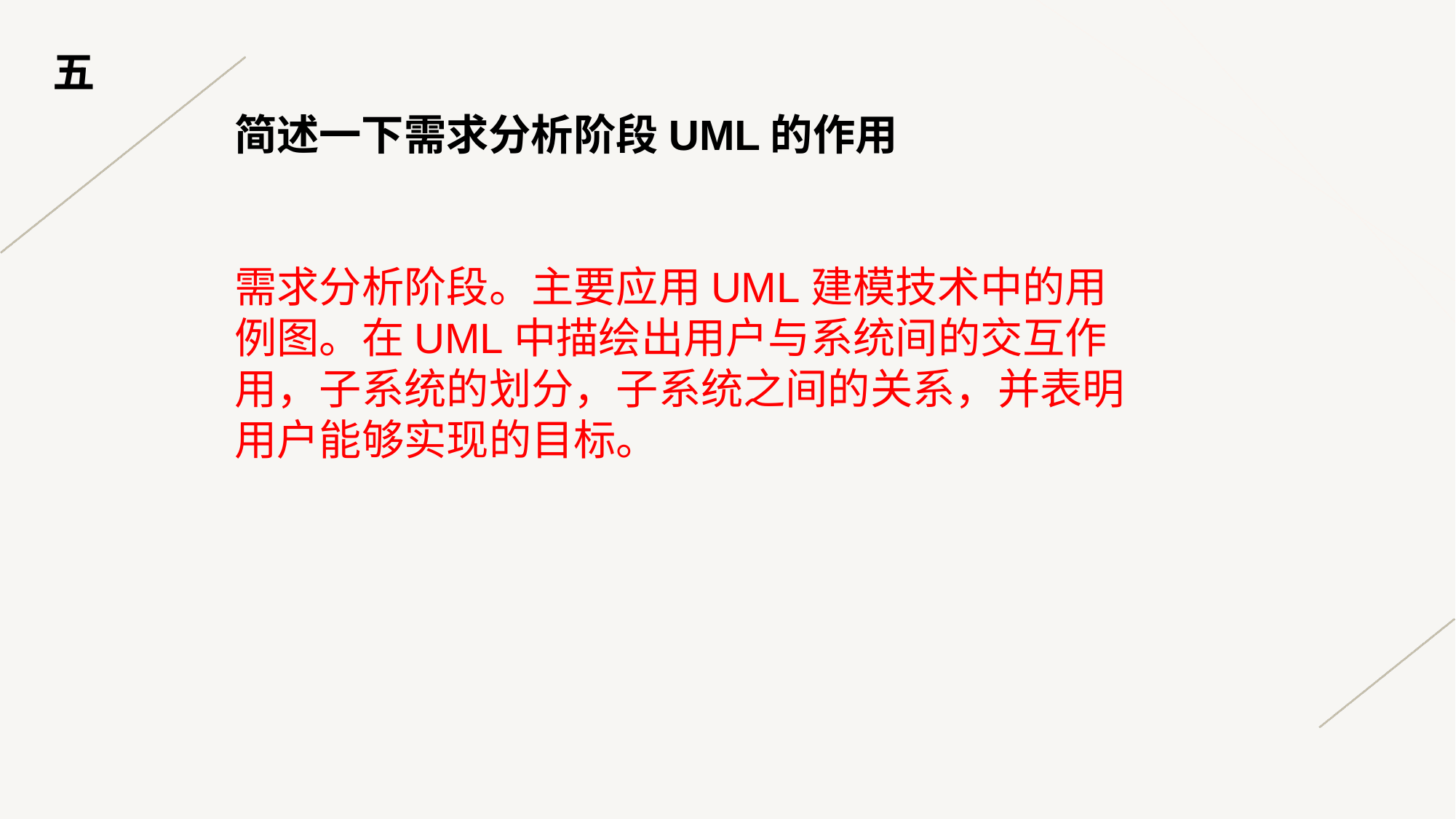

五
简述一下需求分析阶段UML的作用
需求分析阶段。主要应用UML建模技术中的用例图。在UML中描绘出用户与系统间的交互作用，子系统的划分，子系统之间的关系，并表明用户能够实现的目标。

25